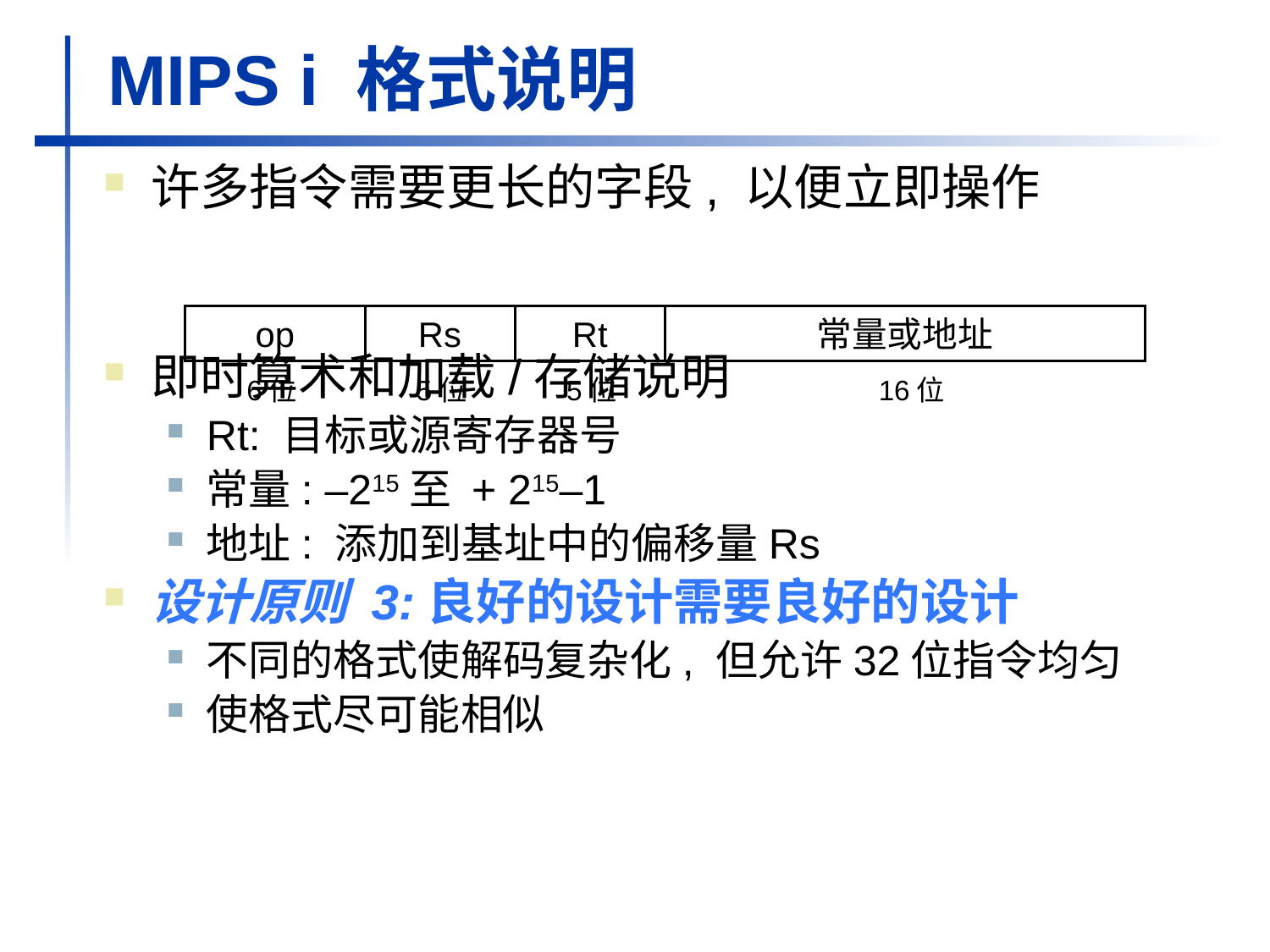

# MIPS i 格式说明
许多指令需要更长的字段, 以便立即操作

即时算术和加载/存储说明
Rt: 目标或源寄存器号
常量: –215至 + 215–1
地址: 添加到基址中的偏移量Rs
设计原则 3:良好的设计需要良好的设计
不同的格式使解码复杂化, 但允许32位指令均匀
使格式尽可能相似
op
Rs
Rt
常量或地址
6位
5位
5位
16位